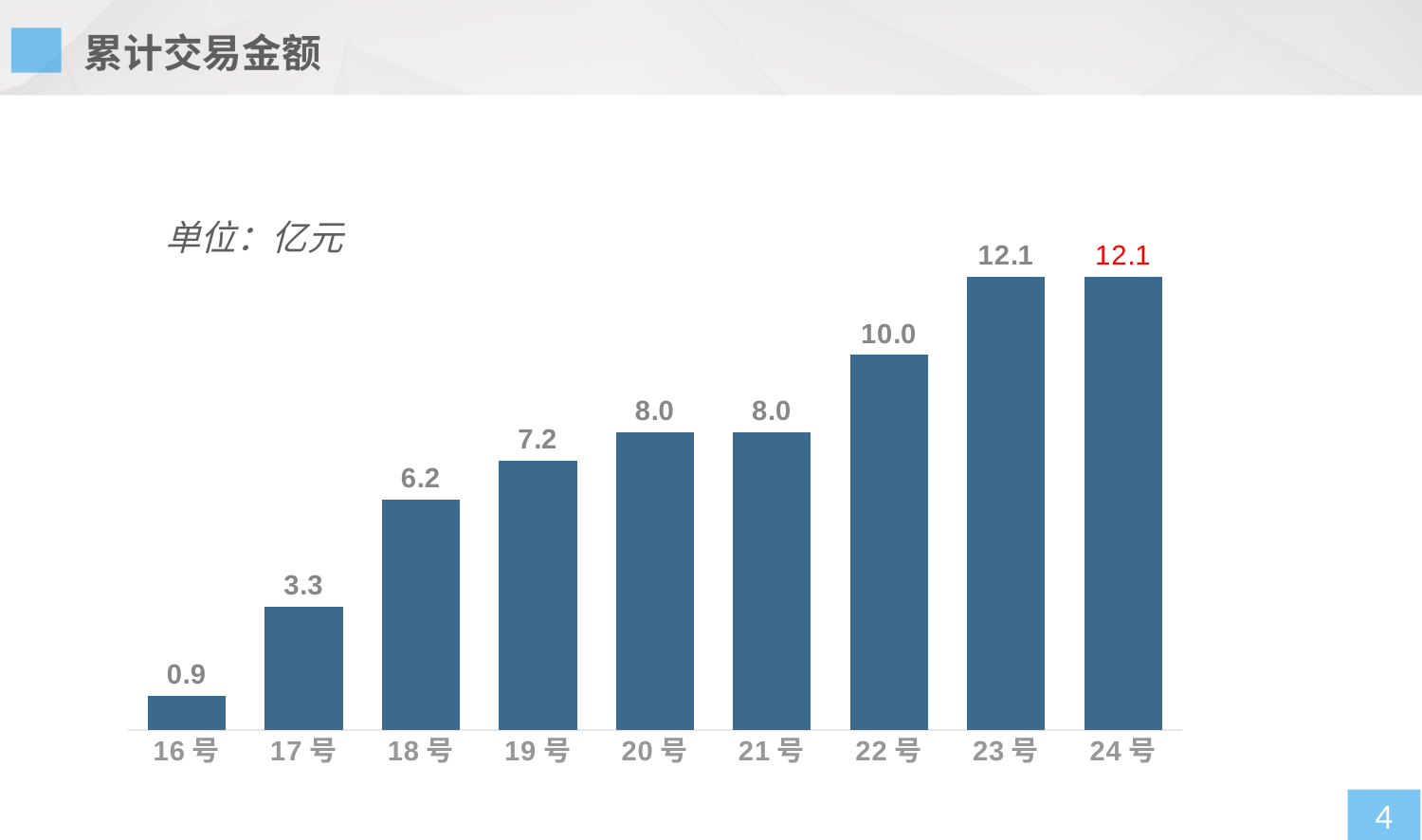

累计交易金额
单位：亿元

### Chart

| Category | 累计 |
|---|---|
| 16号 | 0.911742 |
| 17号 | 3.294586 |
| 18号 | 6.175922999999999 |
| 19号 | 7.214503999999999 |
| 20号 | 7.974404999999999 |
| 21号 | 7.984404999999999 |
| 22号 | 10.047431999999999 |
| 23号 | 12.147431999999998 |
| 24号 | 12.147431999999998 |